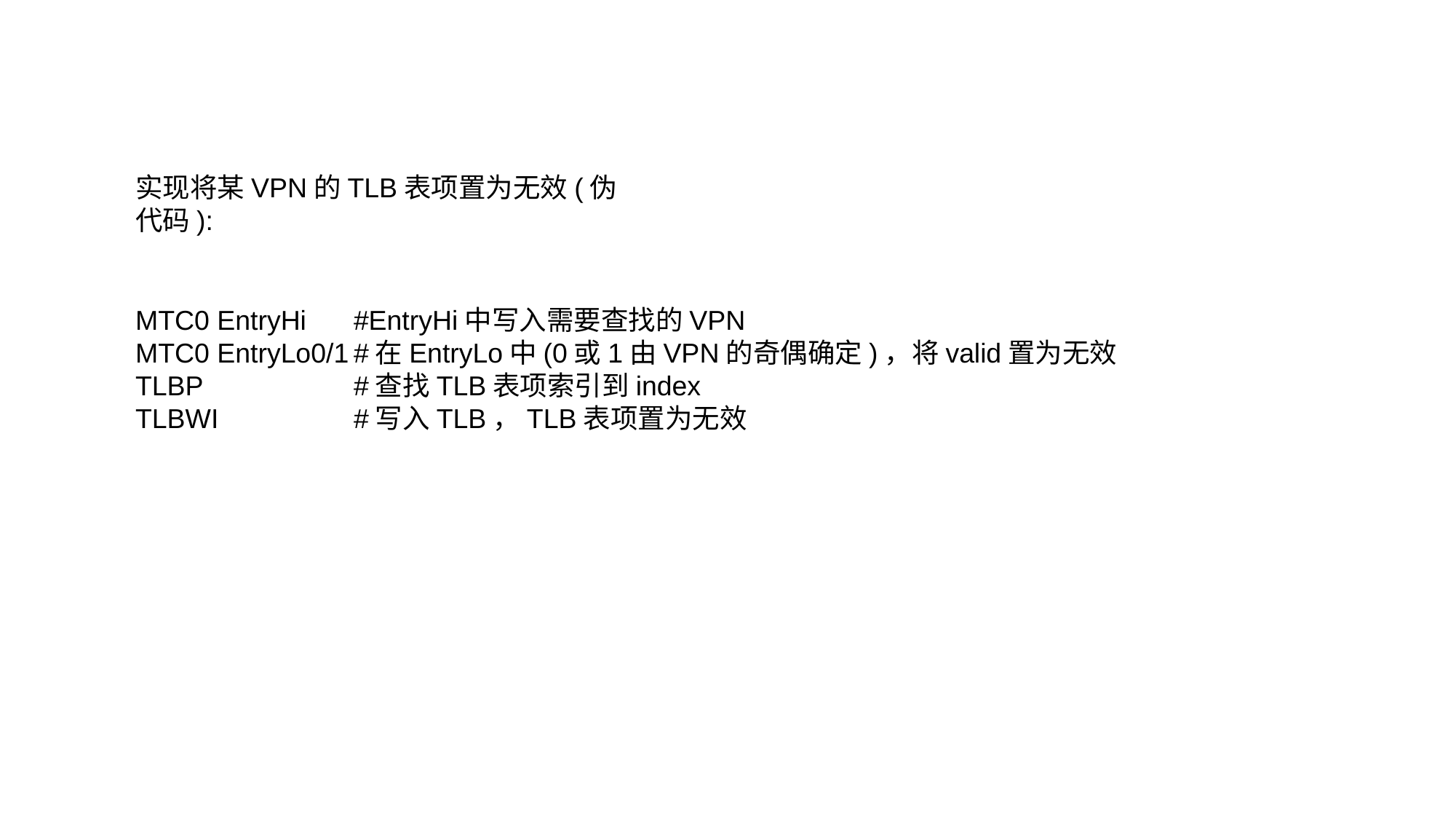

实现将某VPN的TLB表项置为无效(伪代码):
MTC0 EntryHi	#EntryHi中写入需要查找的VPN
MTC0 EntryLo0/1	#在EntryLo中(0或1由VPN的奇偶确定)，将valid置为无效
TLBP		#查找TLB表项索引到index
TLBWI		#写入TLB，TLB表项置为无效